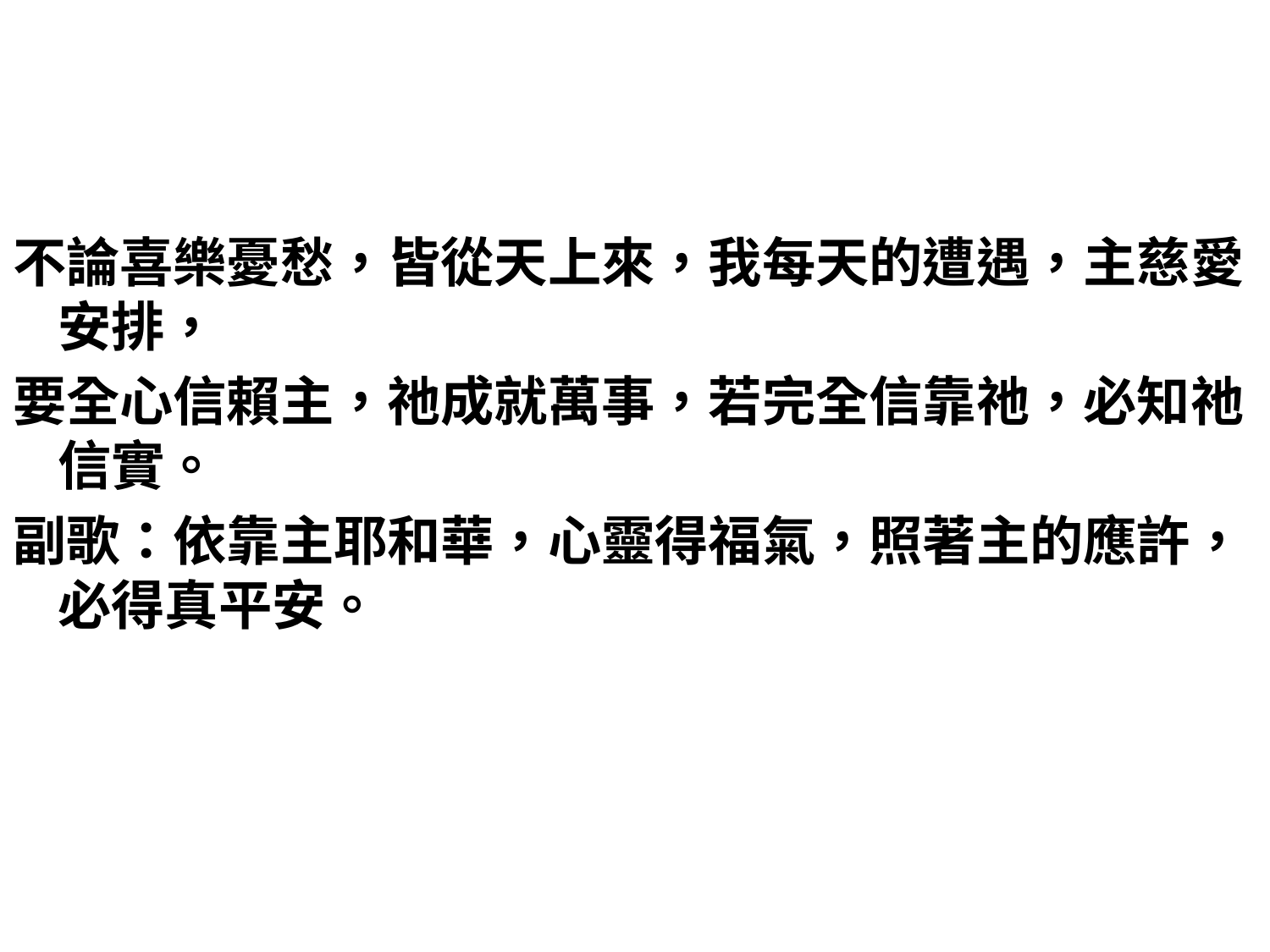

#
不論喜樂憂愁，皆從天上來，我每天的遭遇，主慈愛安排，
要全心信賴主，祂成就萬事，若完全信靠祂，必知祂信實。
副歌：依靠主耶和華，心靈得福氣，照著主的應許，必得真平安。